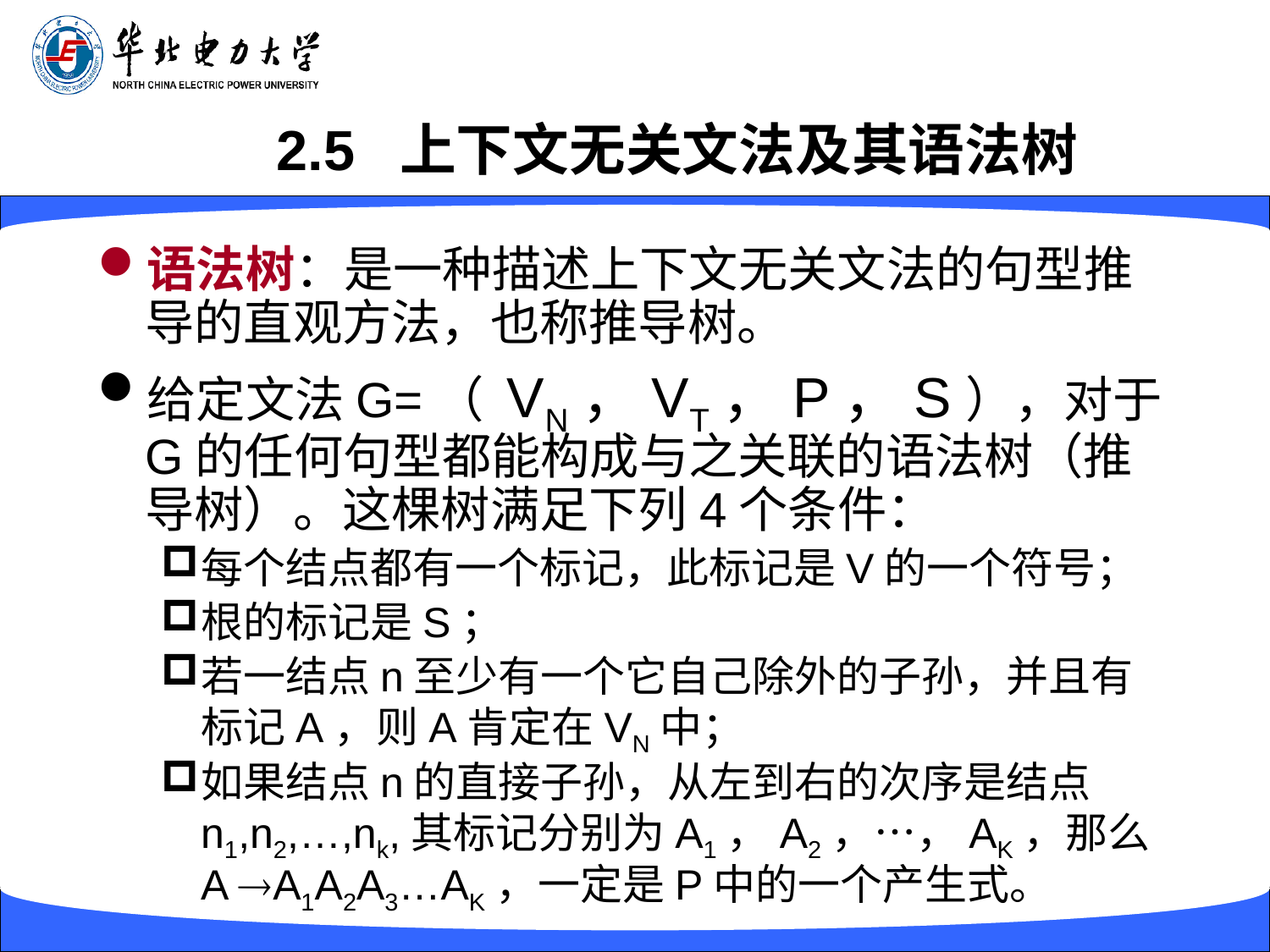

# 2.5  上下文无关文法及其语法树
语法树：是一种描述上下文无关文法的句型推导的直观方法，也称推导树。
给定文法G=（ VN，VT，P，S），对于G的任何句型都能构成与之关联的语法树（推导树）。这棵树满足下列4个条件：
每个结点都有一个标记，此标记是V的一个符号；
根的标记是S；
若一结点n至少有一个它自己除外的子孙，并且有标记A，则A肯定在VN中；
如果结点n的直接子孙，从左到右的次序是结点n1,n2,…,nk,其标记分别为A1，A2，…，AK，那么A →A1A2A3…AK，一定是P中的一个产生式。